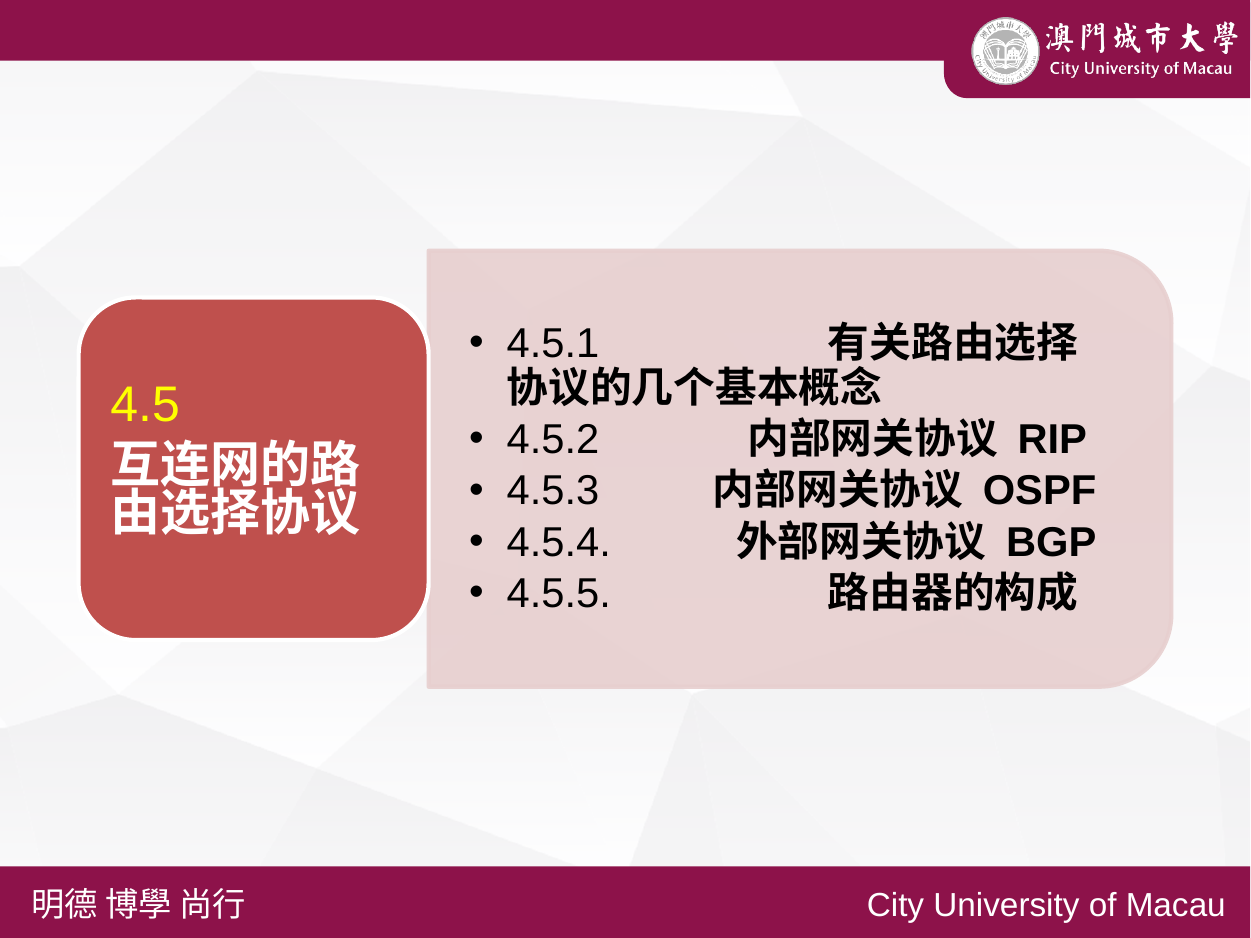

4.5.1                   有关路由选择协议的几个基本概念
4.5.2            内部网关协议 RIP
4.5.3         内部网关协议 OSPF
4.5.4.          外部网关协议 BGP
4.5.5.                  路由器的构成

4.5
互连网的路由选择协议